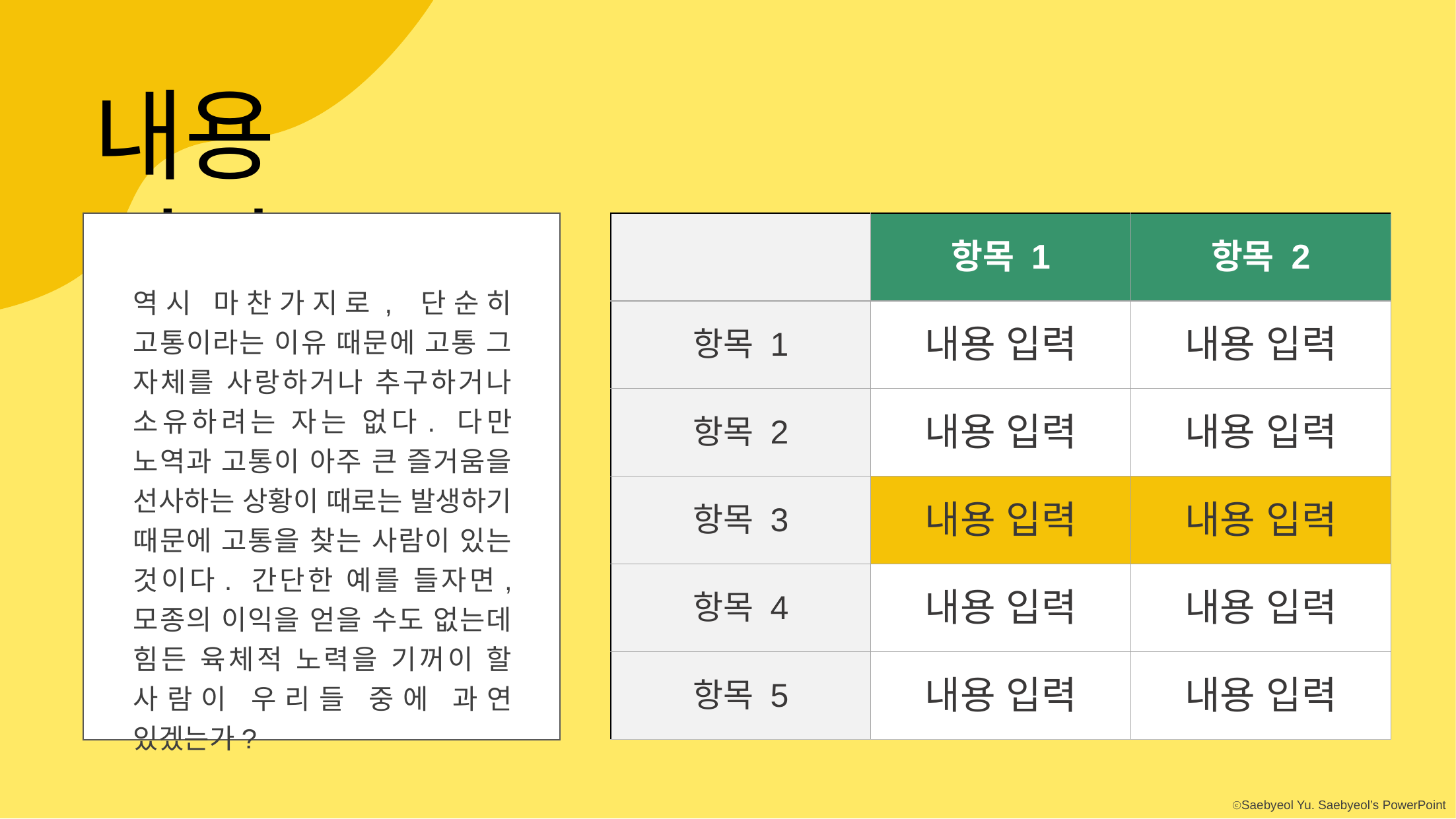

내용 정리

|  | 항목 1 | 항목 2 |
| --- | --- | --- |
| 항목 1 | 내용 입력 | 내용 입력 |
| 항목 2 | 내용 입력 | 내용 입력 |
| 항목 3 | 내용 입력 | 내용 입력 |
| 항목 4 | 내용 입력 | 내용 입력 |
| 항목 5 | 내용 입력 | 내용 입력 |
역시 마찬가지로, 단순히 고통이라는 이유 때문에 고통 그 자체를 사랑하거나 추구하거나 소유하려는 자는 없다. 다만 노역과 고통이 아주 큰 즐거움을 선사하는 상황이 때로는 발생하기 때문에 고통을 찾는 사람이 있는 것이다. 간단한 예를 들자면, 모종의 이익을 얻을 수도 없는데 힘든 육체적 노력을 기꺼이 할 사람이 우리들 중에 과연 있겠는가?